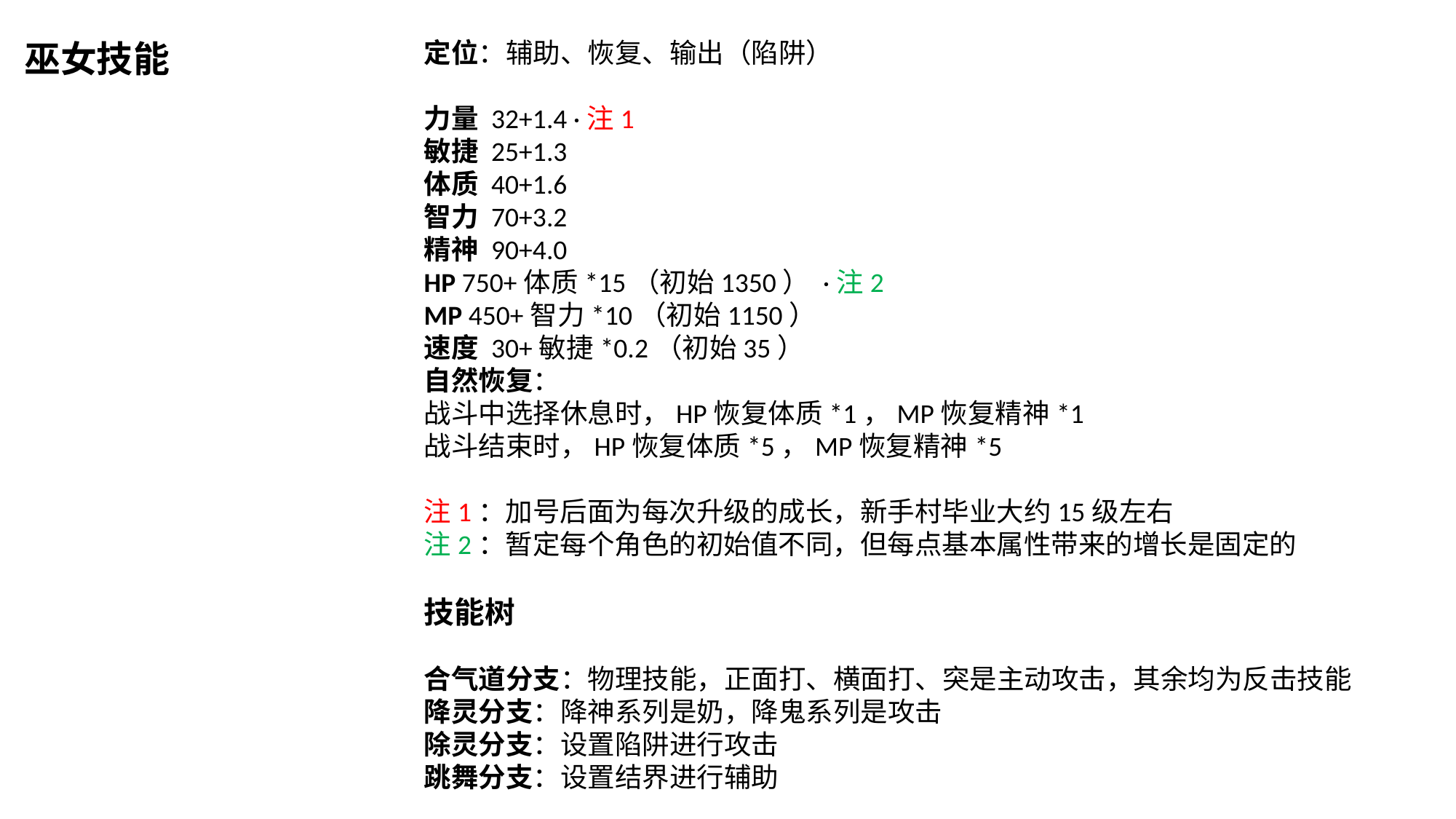

巫女技能
定位：辅助、恢复、输出（陷阱）
力量 32+1.4 ·注1
敏捷 25+1.3
体质 40+1.6
智力 70+3.2
精神 90+4.0
HP 750+体质*15（初始1350） ·注2
MP 450+智力*10（初始1150）
速度 30+敏捷*0.2（初始35）
自然恢复：
战斗中选择休息时，HP恢复体质*1，MP恢复精神*1
战斗结束时，HP恢复体质*5，MP恢复精神*5
注1：加号后面为每次升级的成长，新手村毕业大约15级左右
注2：暂定每个角色的初始值不同，但每点基本属性带来的增长是固定的
技能树

合气道分支：物理技能，正面打、横面打、突是主动攻击，其余均为反击技能
降灵分支：降神系列是奶，降鬼系列是攻击
除灵分支：设置陷阱进行攻击
跳舞分支：设置结界进行辅助